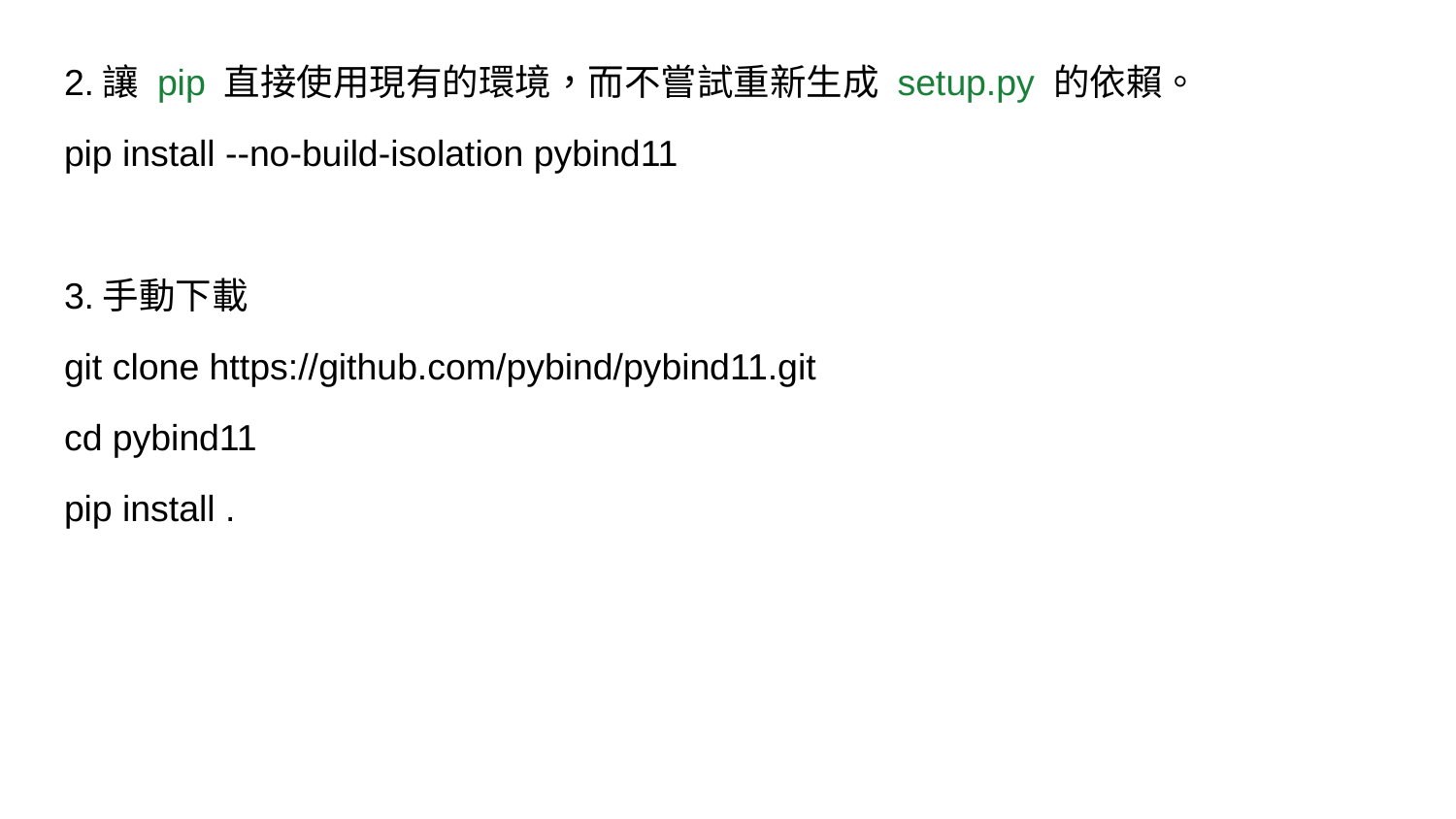

2.讓 pip 直接使用現有的環境，而不嘗試重新生成 setup.py 的依賴。
pip install --no-build-isolation pybind11

3.手動下載
git clone https://github.com/pybind/pybind11.git
cd pybind11
pip install .